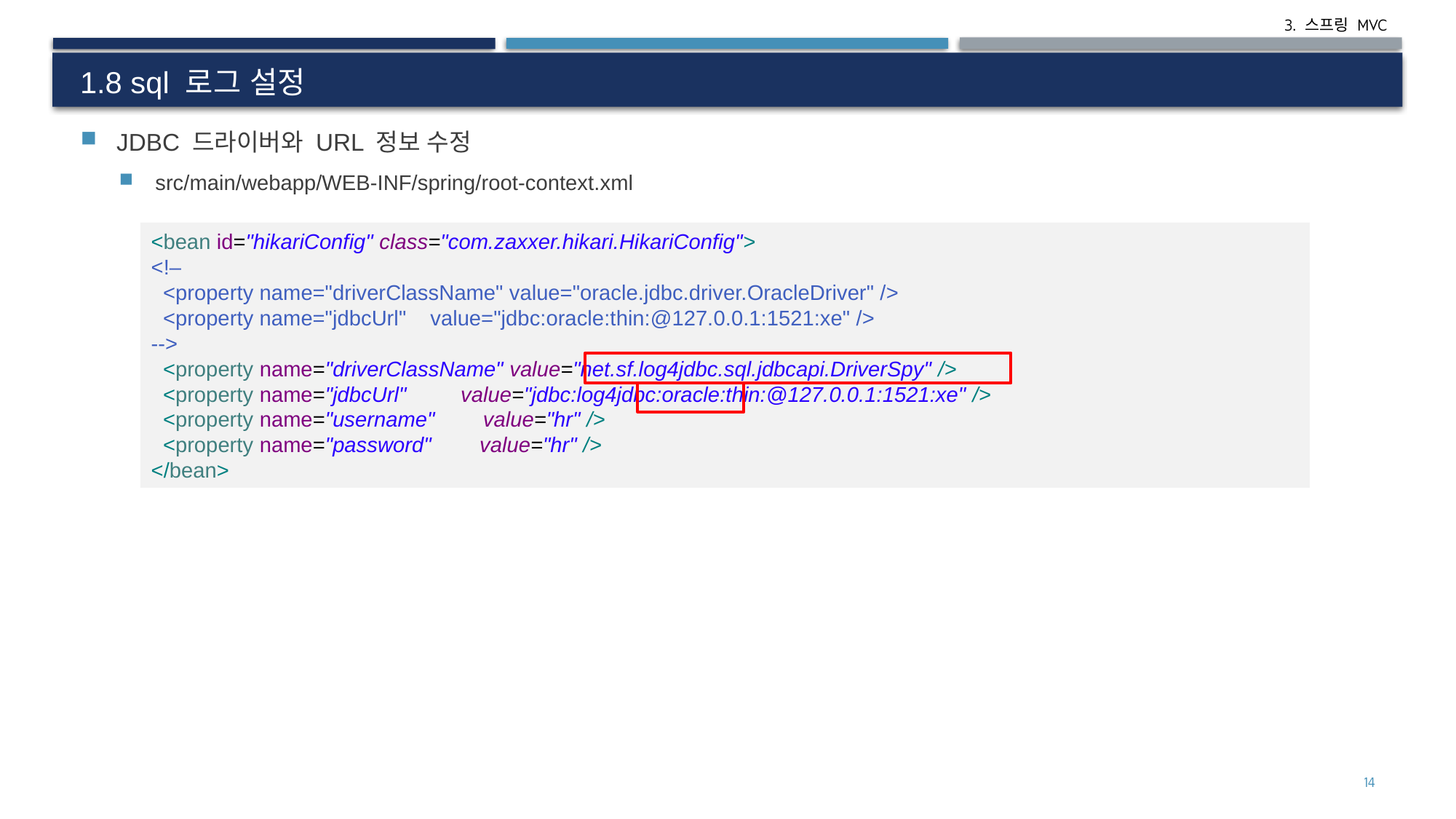

# 1.8 sql 로그 설정
JDBC 드라이버와 URL 정보 수정
src/main/webapp/WEB-INF/spring/root-context.xml
<bean id="hikariConfig" class="com.zaxxer.hikari.HikariConfig">
<!–
  <property name="driverClassName" value="oracle.jdbc.driver.OracleDriver" />
  <property name="jdbcUrl"    value="jdbc:oracle:thin:@127.0.0.1:1521:xe" />
-->
  <property name="driverClassName" value="net.sf.log4jdbc.sql.jdbcapi.DriverSpy" />
  <property name="jdbcUrl"         value="jdbc:log4jdbc:oracle:thin:@127.0.0.1:1521:xe" />
  <property name="username"        value="hr" />
  <property name="password"        value="hr" />
</bean>

14